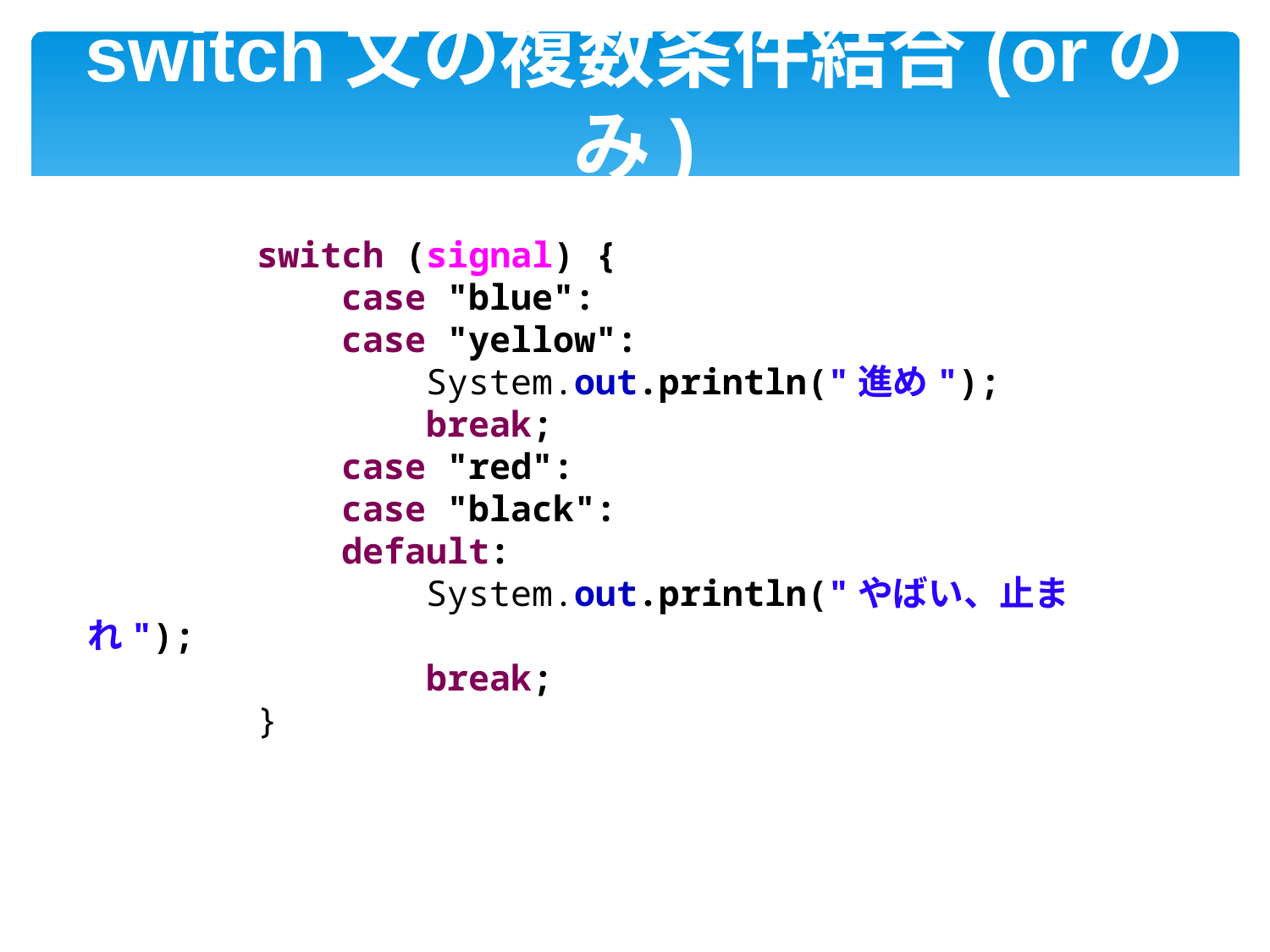

# switch文の複数条件結合(orのみ)

        switch (signal) {
            case "blue":
            case "yellow":
                System.out.println("進め");
                break;
            case "red":
            case "black":
            default:
                System.out.println("やばい、止まれ");
                break;
        }